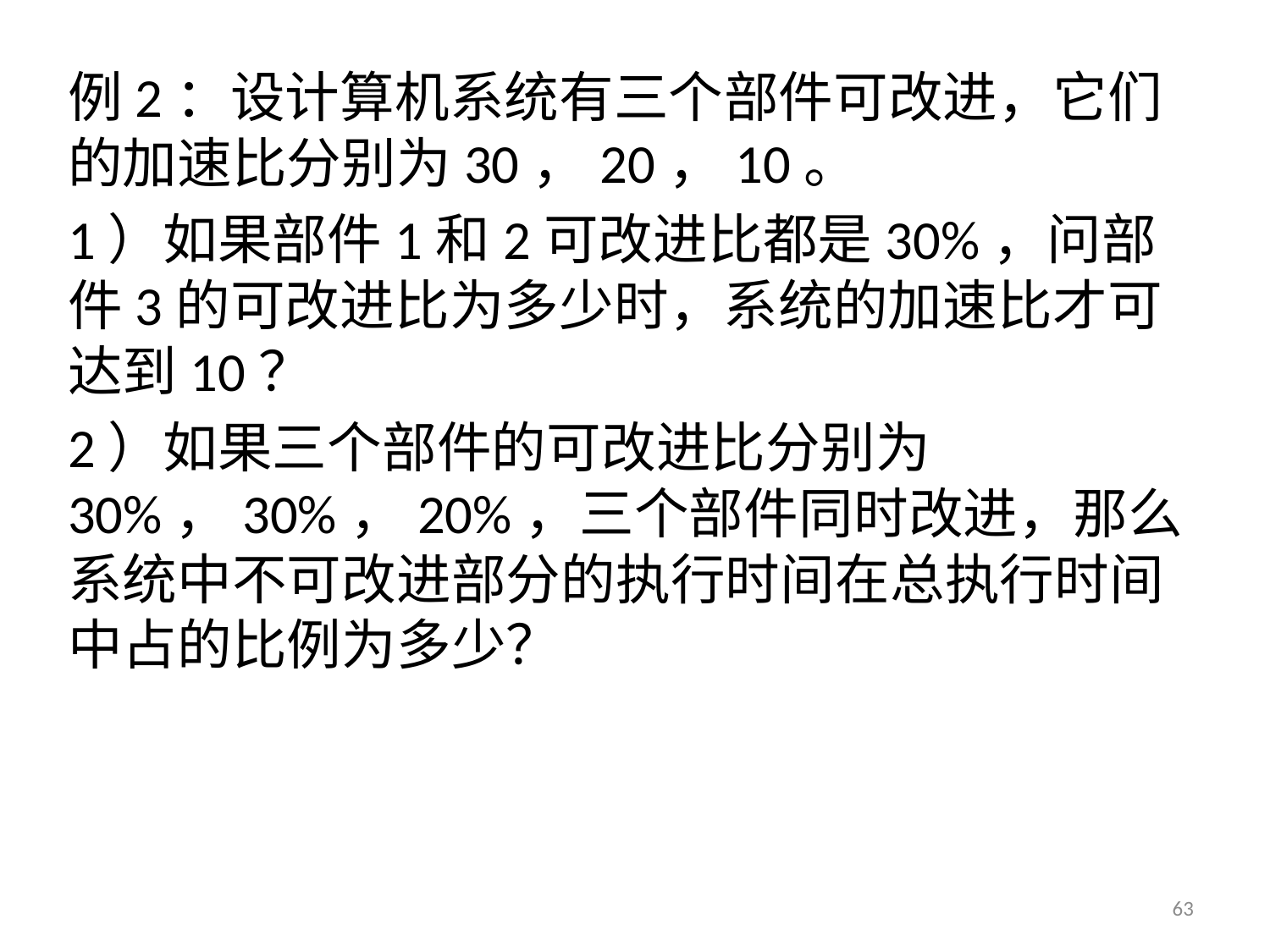

例2：设计算机系统有三个部件可改进，它们的加速比分别为30，20，10。
1）如果部件1和2可改进比都是30%，问部件3的可改进比为多少时，系统的加速比才可达到10？
2）如果三个部件的可改进比分别为30%，30%，20%，三个部件同时改进，那么系统中不可改进部分的执行时间在总执行时间中占的比例为多少？
63